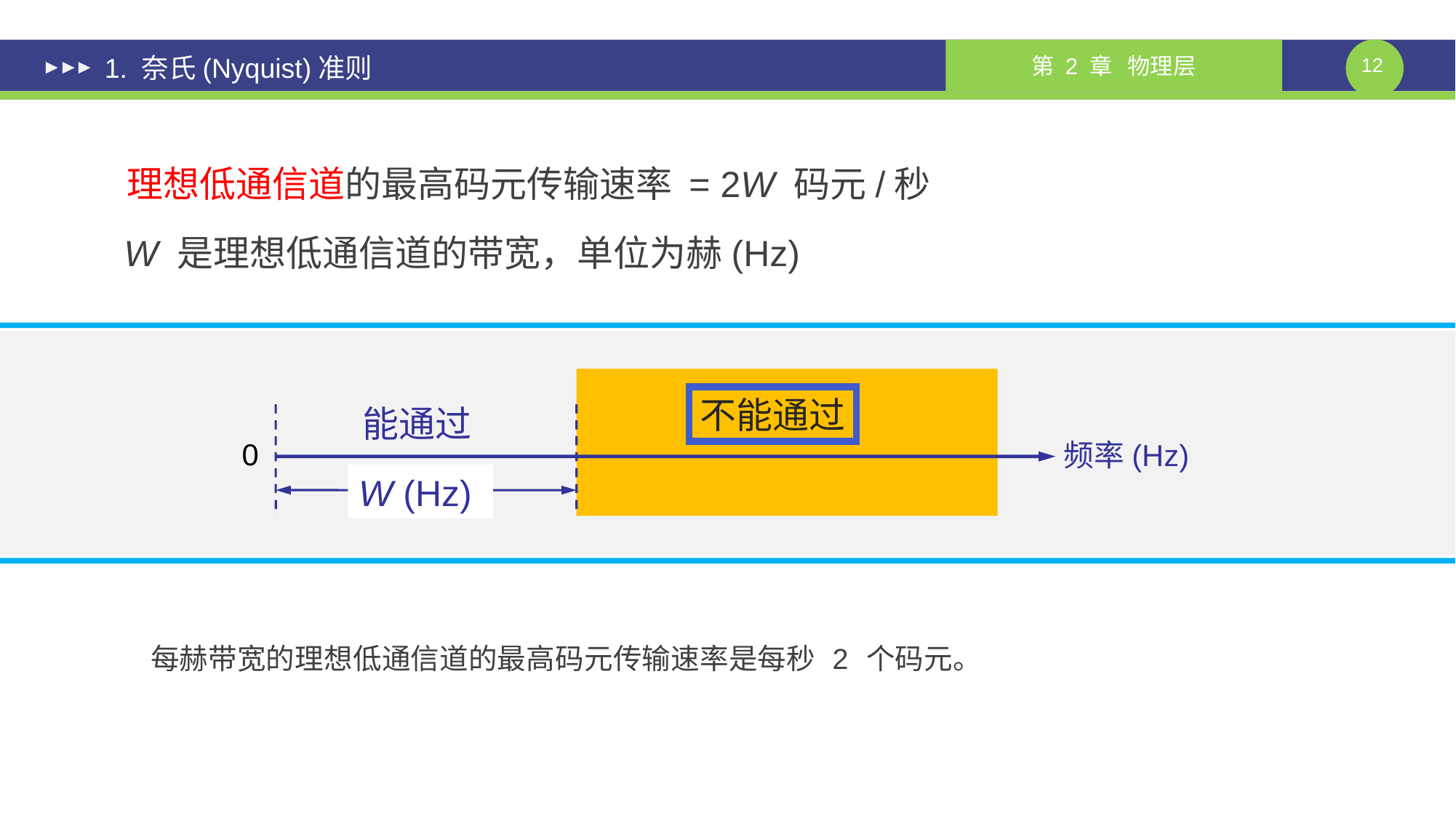

# 1. 奈氏(Nyquist)准则
理想低通信道的最高码元传输速率 = 2W 码元/秒
W 是理想低通信道的带宽，单位为赫(Hz)

不能通过
能通过

0
频率(Hz)

W (Hz)

每赫带宽的理想低通信道的最高码元传输速率是每秒  2  个码元。